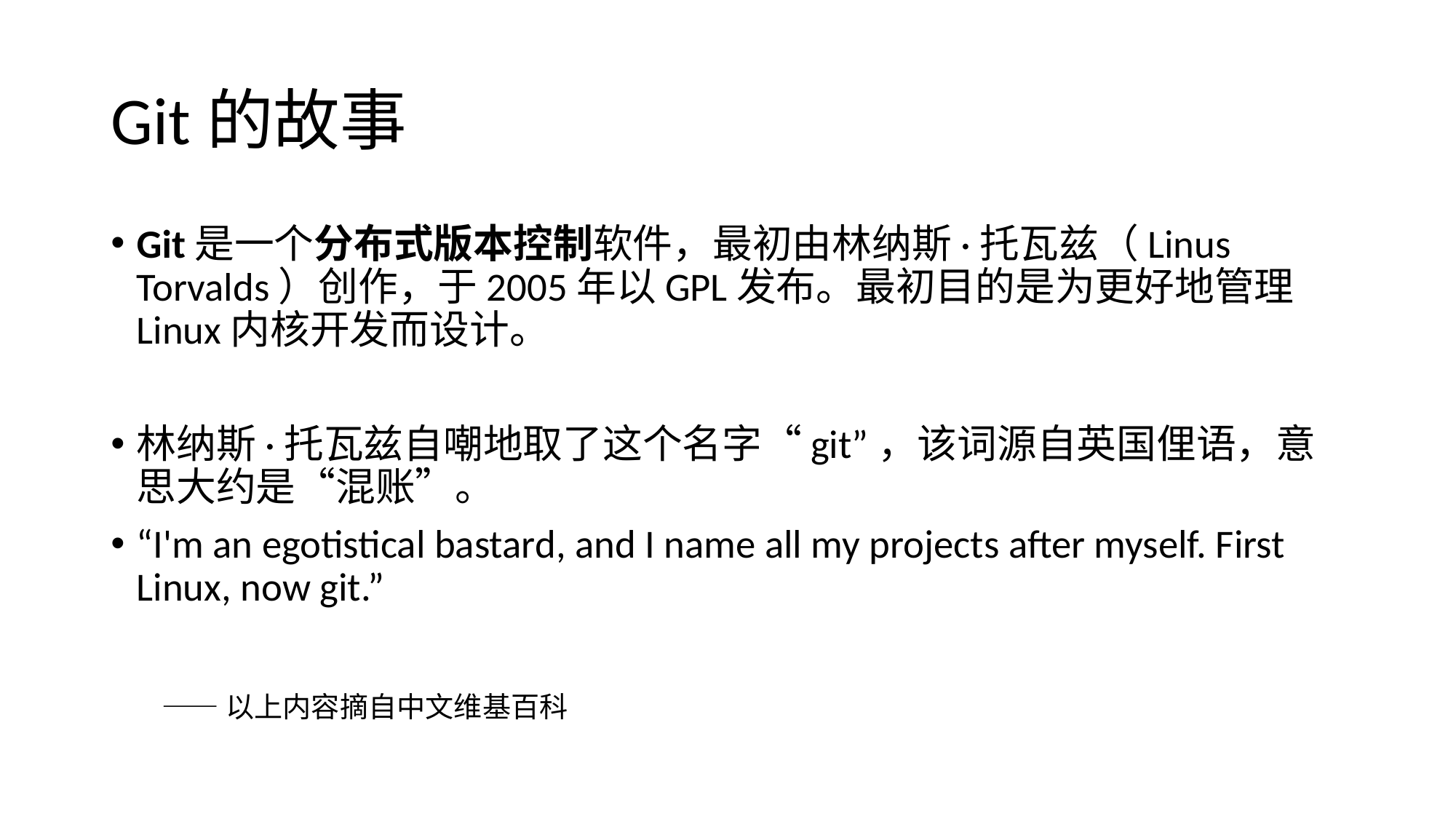

# Git的故事
Git是一个分布式版本控制软件，最初由林纳斯·托瓦兹（Linus Torvalds）创作，于2005年以GPL发布。最初目的是为更好地管理Linux内核开发而设计。

林纳斯·托瓦兹自嘲地取了这个名字“git”，该词源自英国俚语，意思大约是“混账”。
“I'm an egotistical bastard, and I name all my projects after myself. First Linux, now git.”

							——以上内容摘自中文维基百科